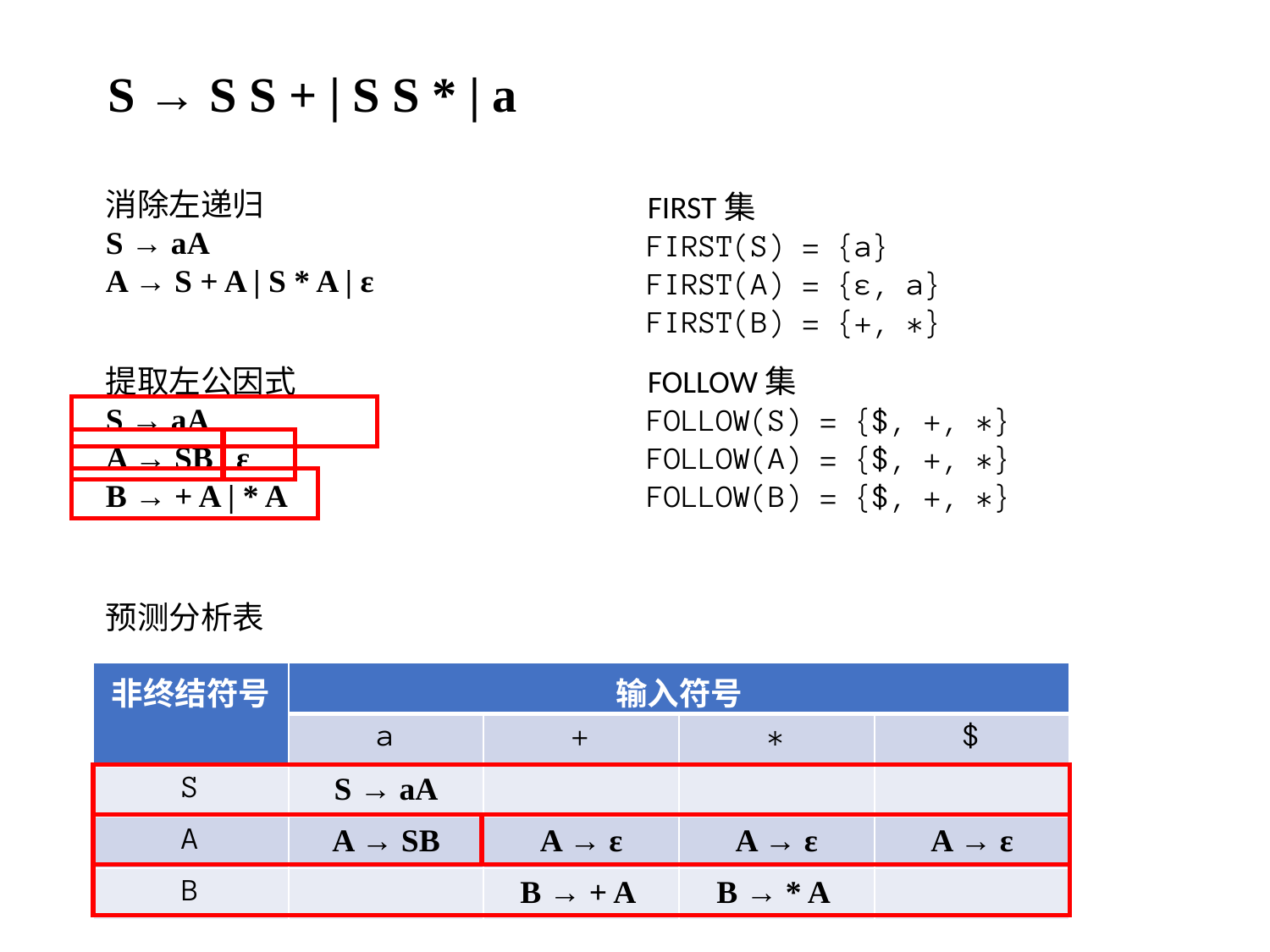

S → S S + | S S * | a
消除左递归
S → aA
A → S + A | S * A | ε
FIRST集
FIRST(S) = {a}
FIRST(A) = {ε, a}
FIRST(B) = {+, *}
提取左公因式
S → aA
A → SB | ε
B → + A | * A
FOLLOW集
FOLLOW(S) = {$, +, *}
FOLLOW(A) = {$, +, *}
FOLLOW(B) = {$, +, *}

预测分析表
| 非终结符号 | 输入符号 |  |  |  |
| --- | --- | --- | --- | --- |
|  | a | + | \* | $ |
| S | S → aA |  |  |  |
| A | A → SB | A → ε | A → ε | A → ε |
| B |  | B → + A | B → \* A |  |